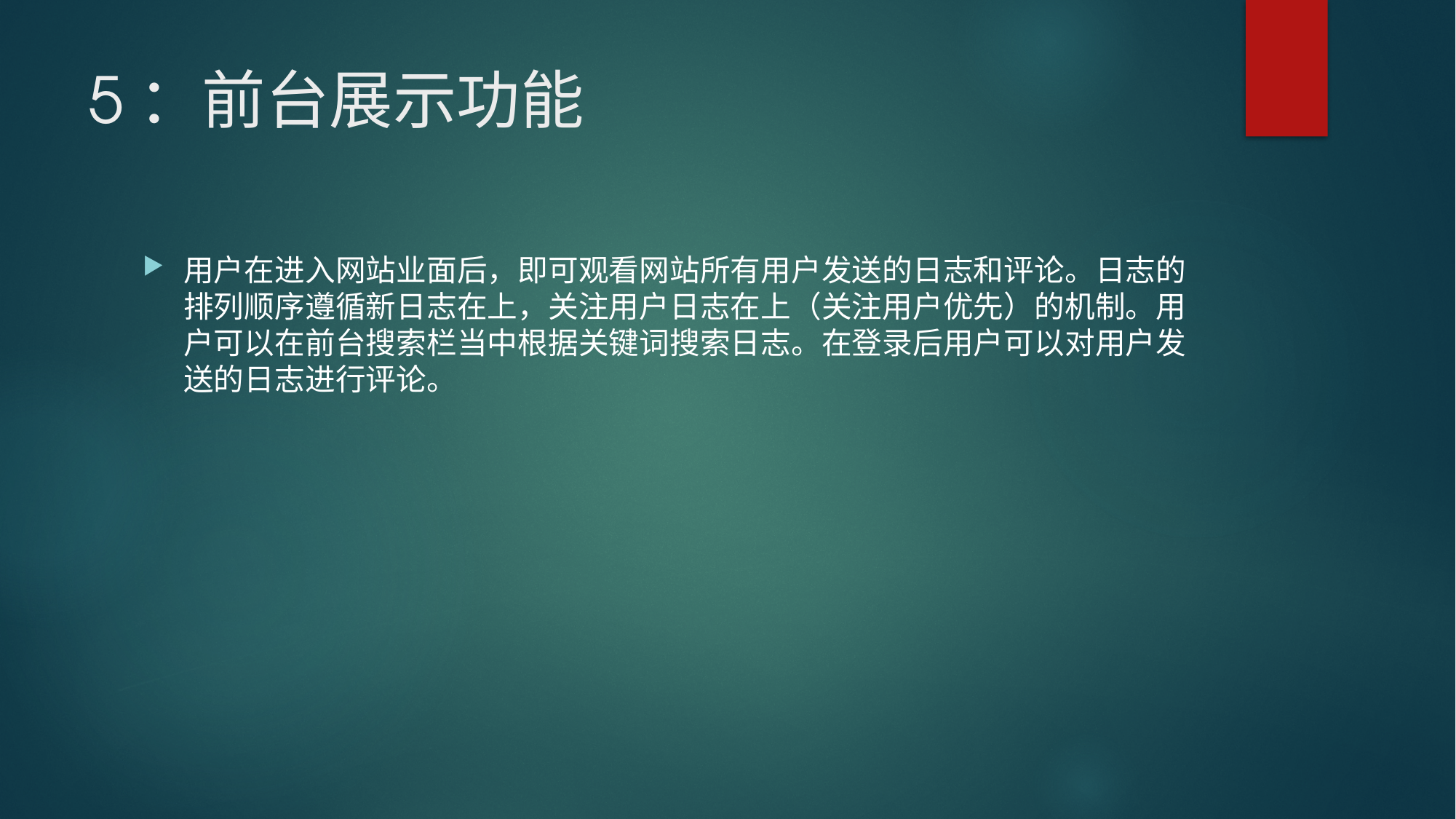

# 5：前台展示功能
用户在进入网站业面后，即可观看网站所有用户发送的日志和评论。日志的排列顺序遵循新日志在上，关注用户日志在上（关注用户优先）的机制。用户可以在前台搜索栏当中根据关键词搜索日志。在登录后用户可以对用户发送的日志进行评论。